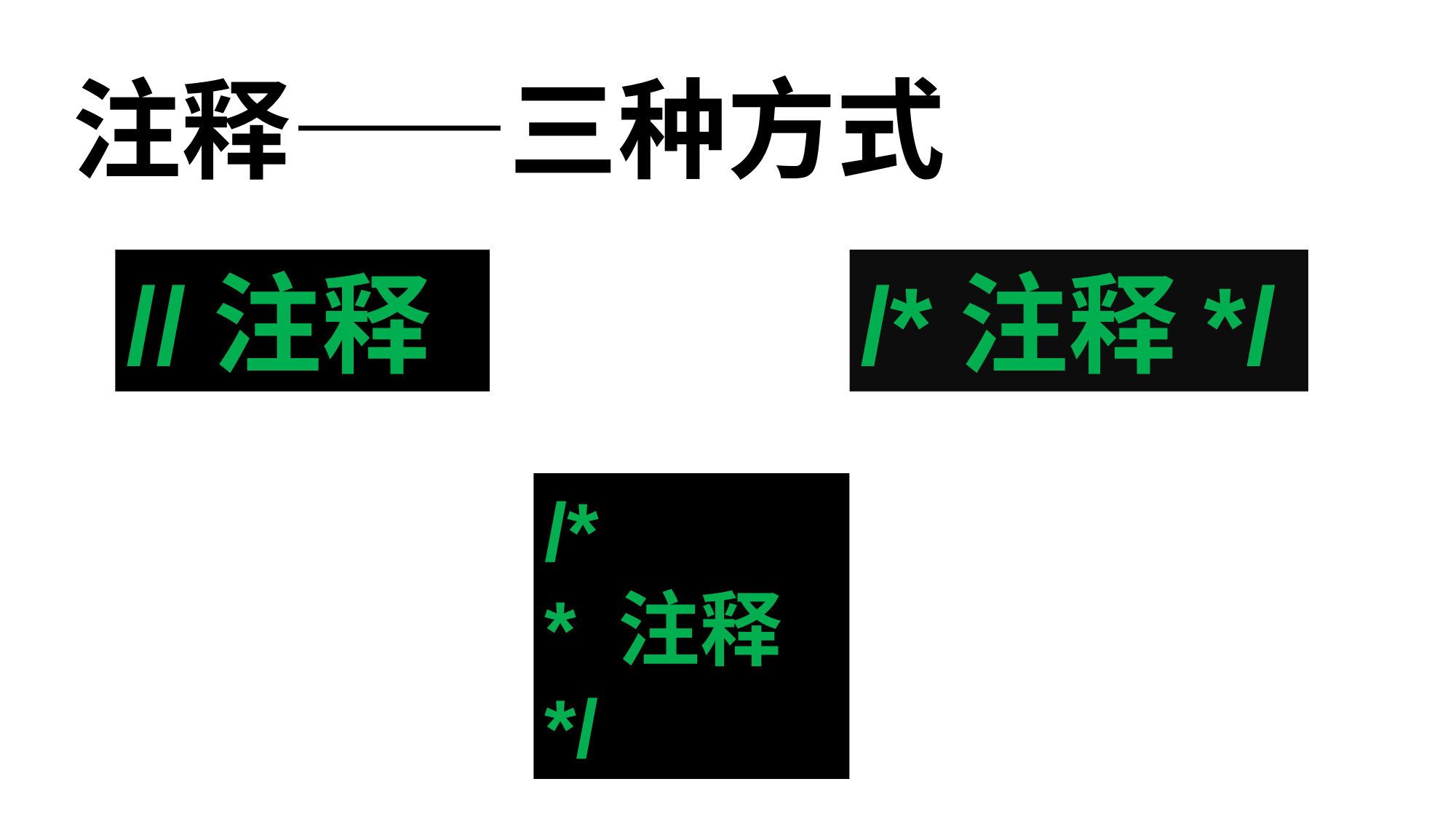

注释——三种方式
/*注释*/
//注释
/*
* 注释
*/